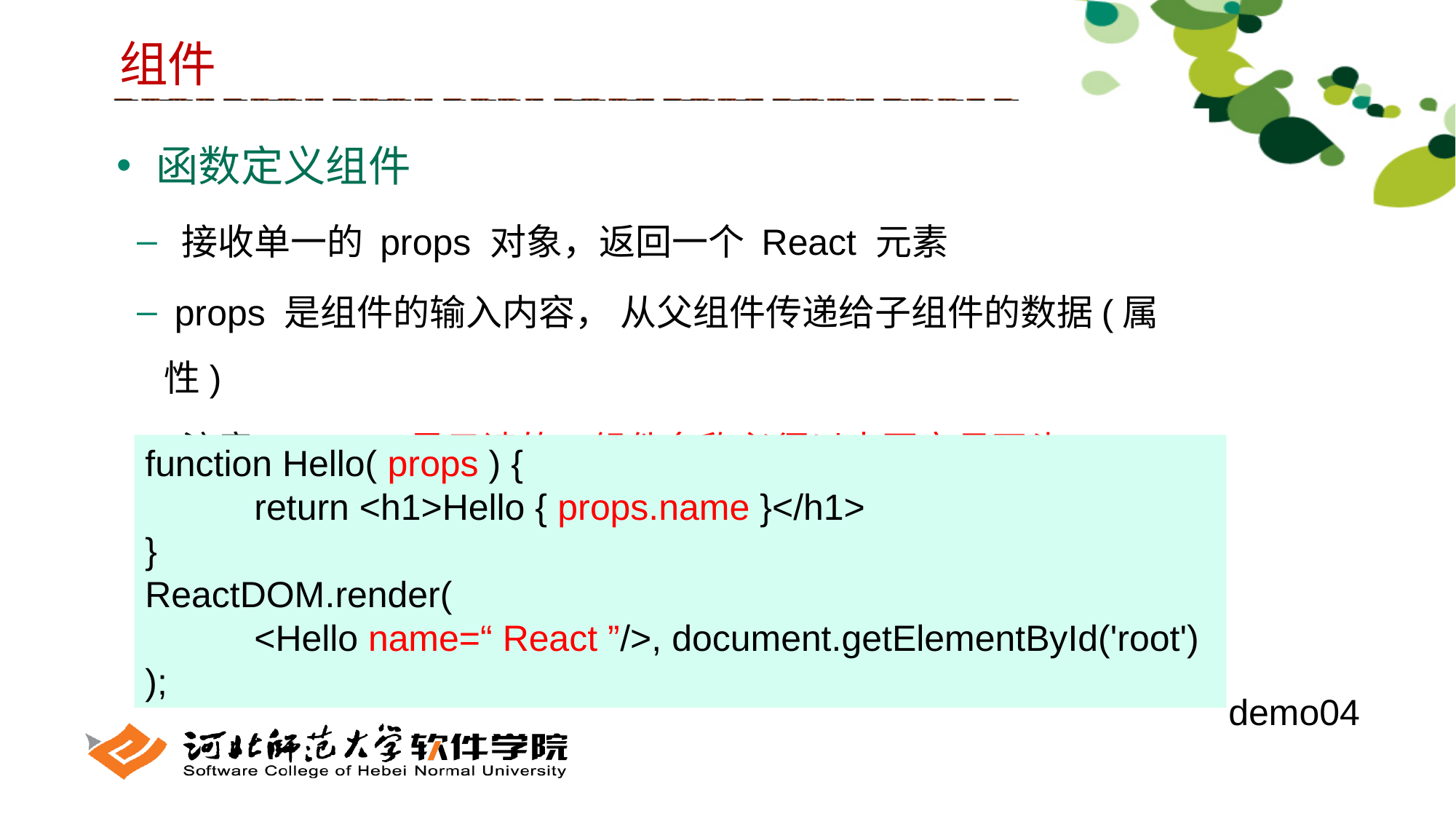

组件
 函数定义组件
 接收单一的 props 对象，返回一个 React 元素
 props 是组件的输入内容， 从父组件传递给子组件的数据(属性)
 注意：props 是只读的；组件名称必须以大写字母开头

function Hello( props ) {
	return <h1>Hello { props.name }</h1>
}
ReactDOM.render(
	<Hello name=“ React ”/>, document.getElementById('root')
);
demo04